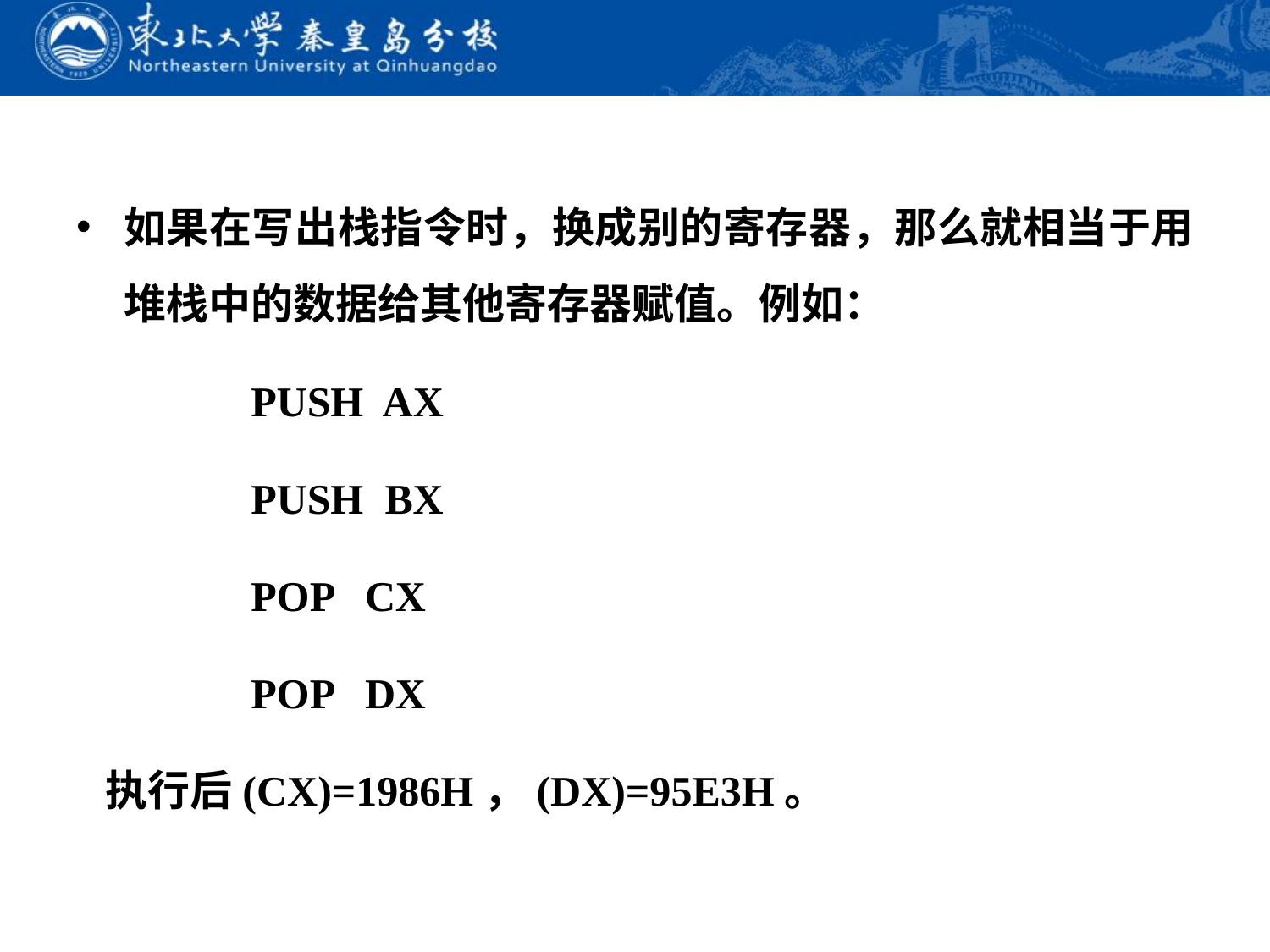

如果在写出栈指令时，换成别的寄存器，那么就相当于用堆栈中的数据给其他寄存器赋值。例如：
		PUSH  AX
		PUSH  BX
		POP   CX
		POP   DX
  执行后(CX)=1986H，(DX)=95E3H。